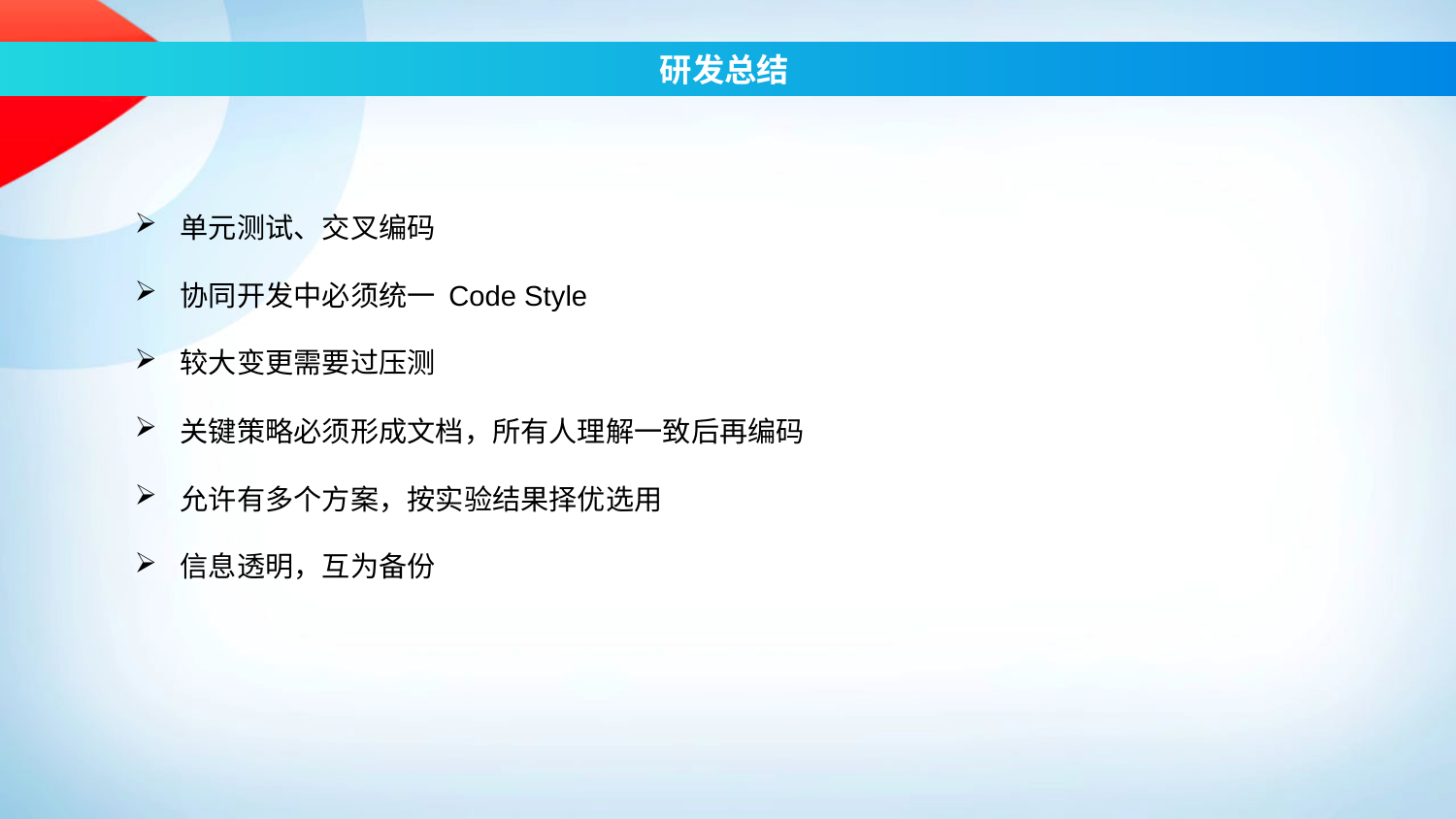

研发总结
单元测试、交叉编码
协同开发中必须统一 Code Style
较大变更需要过压测
关键策略必须形成文档，所有人理解一致后再编码
允许有多个方案，按实验结果择优选用
信息透明，互为备份